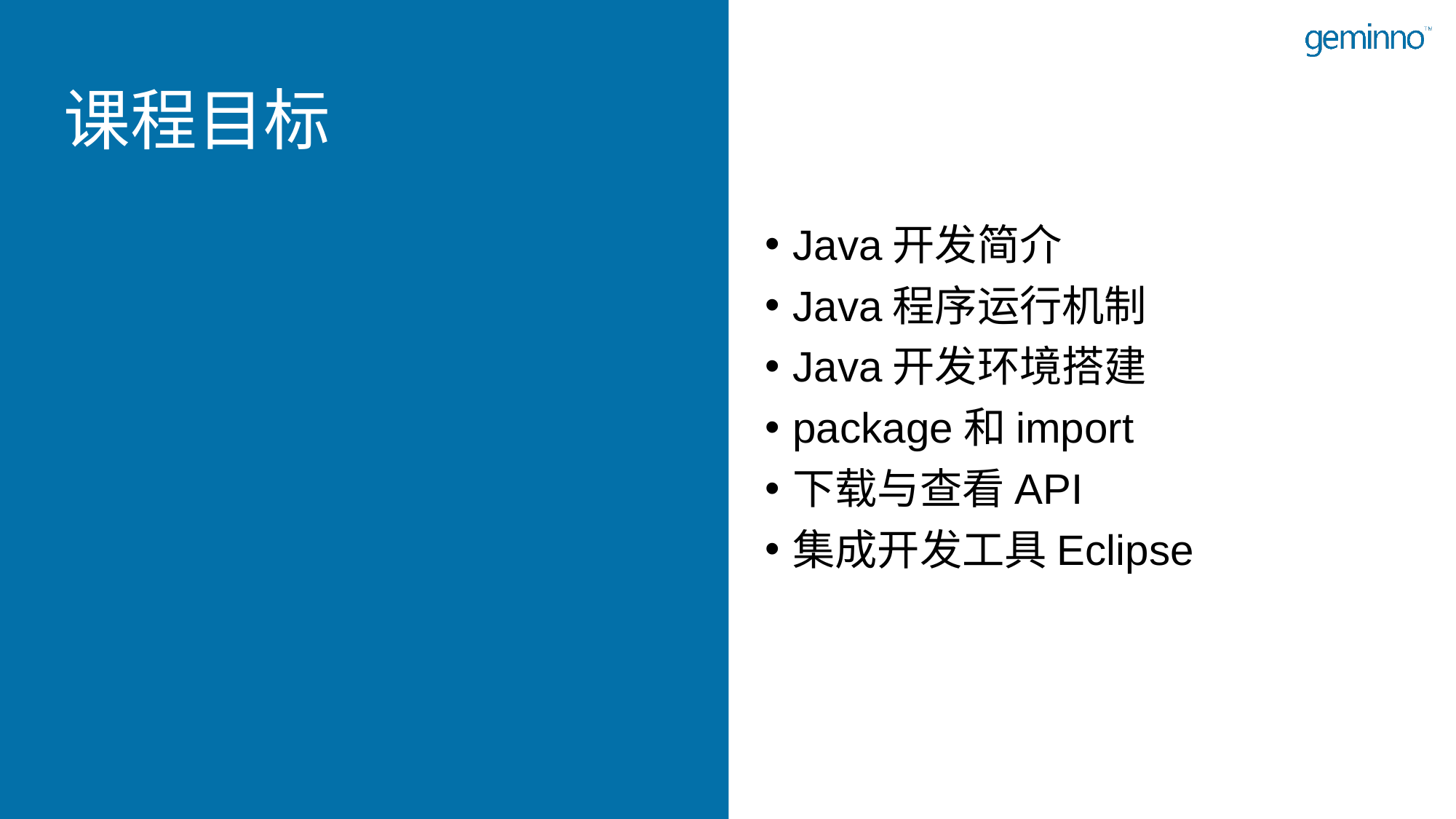

# 课程目标
Java开发简介
Java程序运行机制
Java开发环境搭建
package和import
下载与查看API
集成开发工具Eclipse